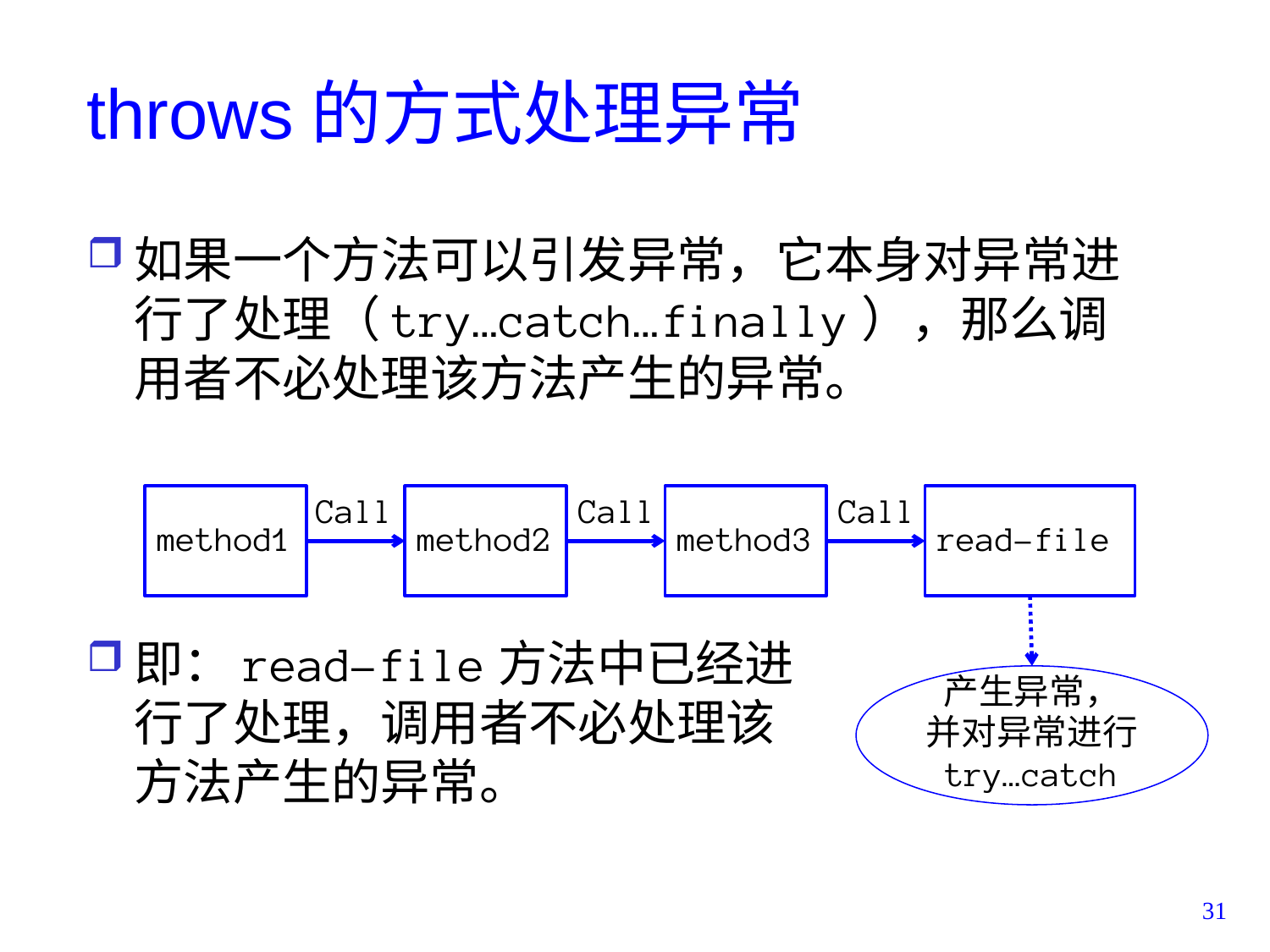

# throws的方式处理异常
如果一个方法可以引发异常，它本身对异常进行了处理（try…catch…finally），那么调用者不必处理该方法产生的异常。

method1
method2
method3
read-file
Call
Call
Call
即：read-file方法中已经进行了处理，调用者不必处理该方法产生的异常。
产生异常，
并对异常进行
try…catch
31